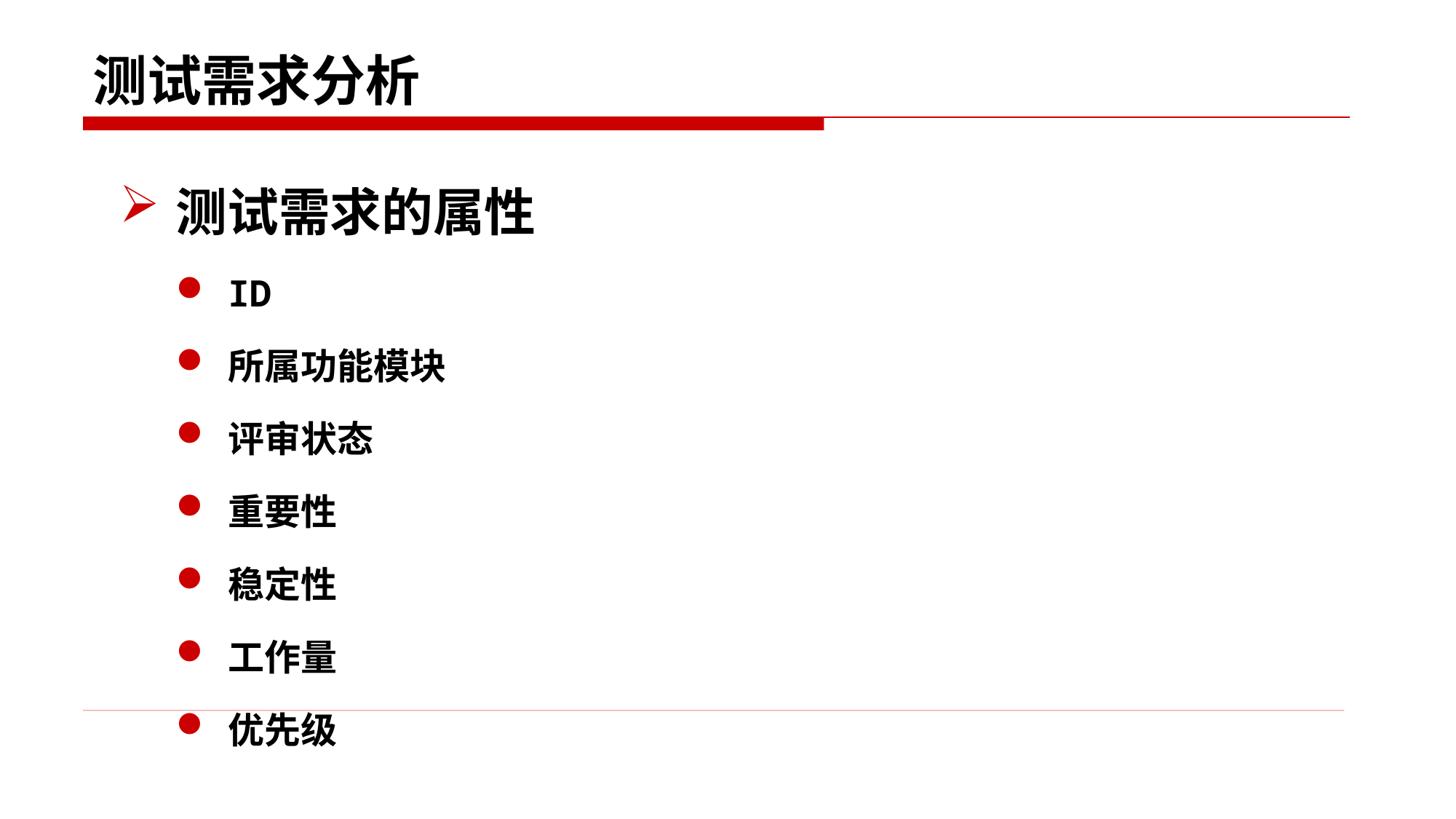

# 测试需求分析
测试需求的属性
ID
所属功能模块
评审状态
重要性
稳定性
工作量
优先级